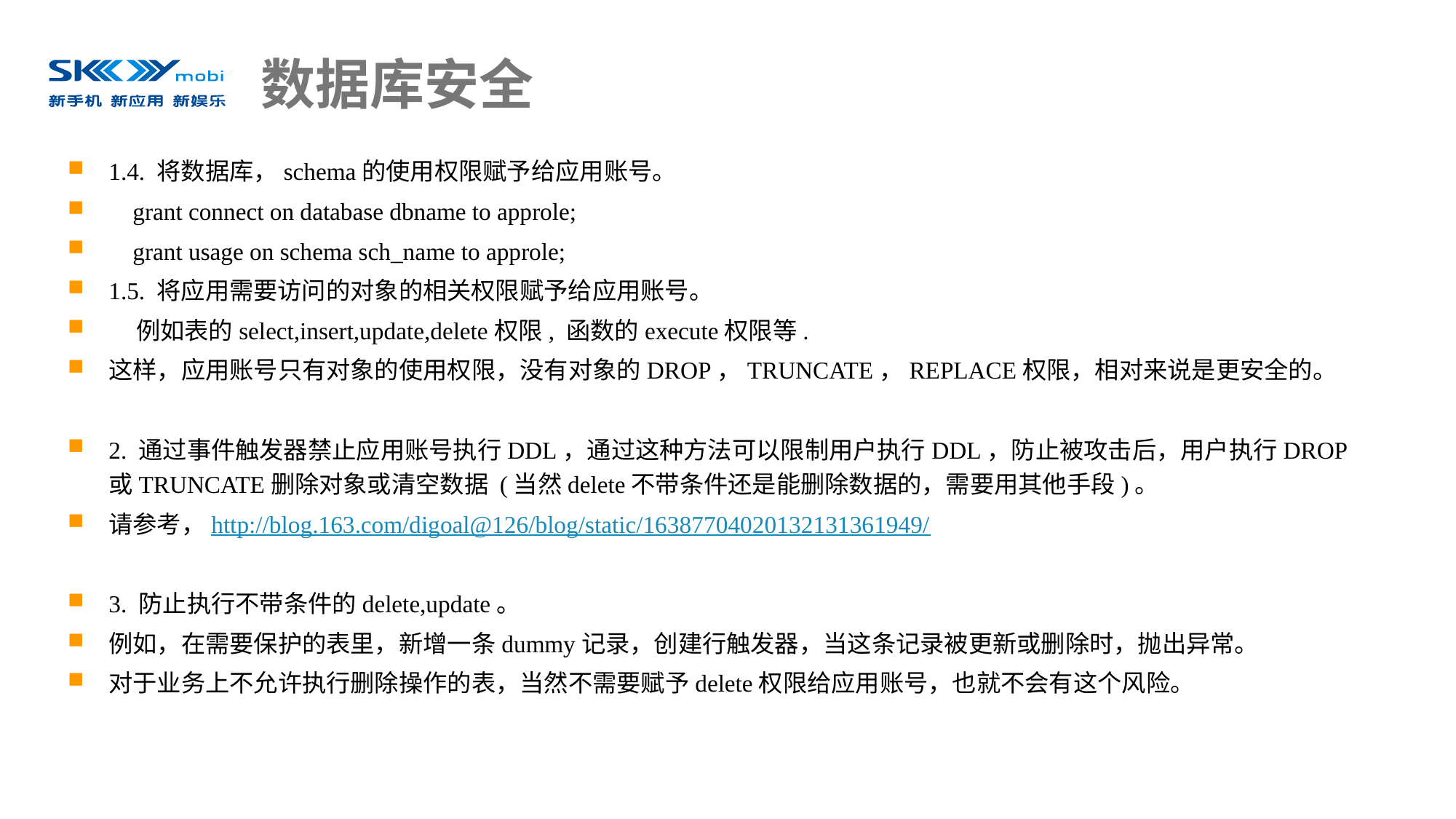

# 数据库安全
1.4. 将数据库，schema的使用权限赋予给应用账号。
    grant connect on database dbname to approle;
    grant usage on schema sch_name to approle;
1.5. 将应用需要访问的对象的相关权限赋予给应用账号。
    例如表的select,insert,update,delete权限, 函数的execute权限等.
这样，应用账号只有对象的使用权限，没有对象的DROP，TRUNCATE，REPLACE权限，相对来说是更安全的。

2. 通过事件触发器禁止应用账号执行DDL，通过这种方法可以限制用户执行DDL，防止被攻击后，用户执行DROP或TRUNCATE删除对象或清空数据 (当然delete不带条件还是能删除数据的，需要用其他手段)。
请参考，http://blog.163.com/digoal@126/blog/static/16387704020132131361949/

3. 防止执行不带条件的delete,update。
例如，在需要保护的表里，新增一条dummy记录，创建行触发器，当这条记录被更新或删除时，抛出异常。
对于业务上不允许执行删除操作的表，当然不需要赋予delete权限给应用账号，也就不会有这个风险。